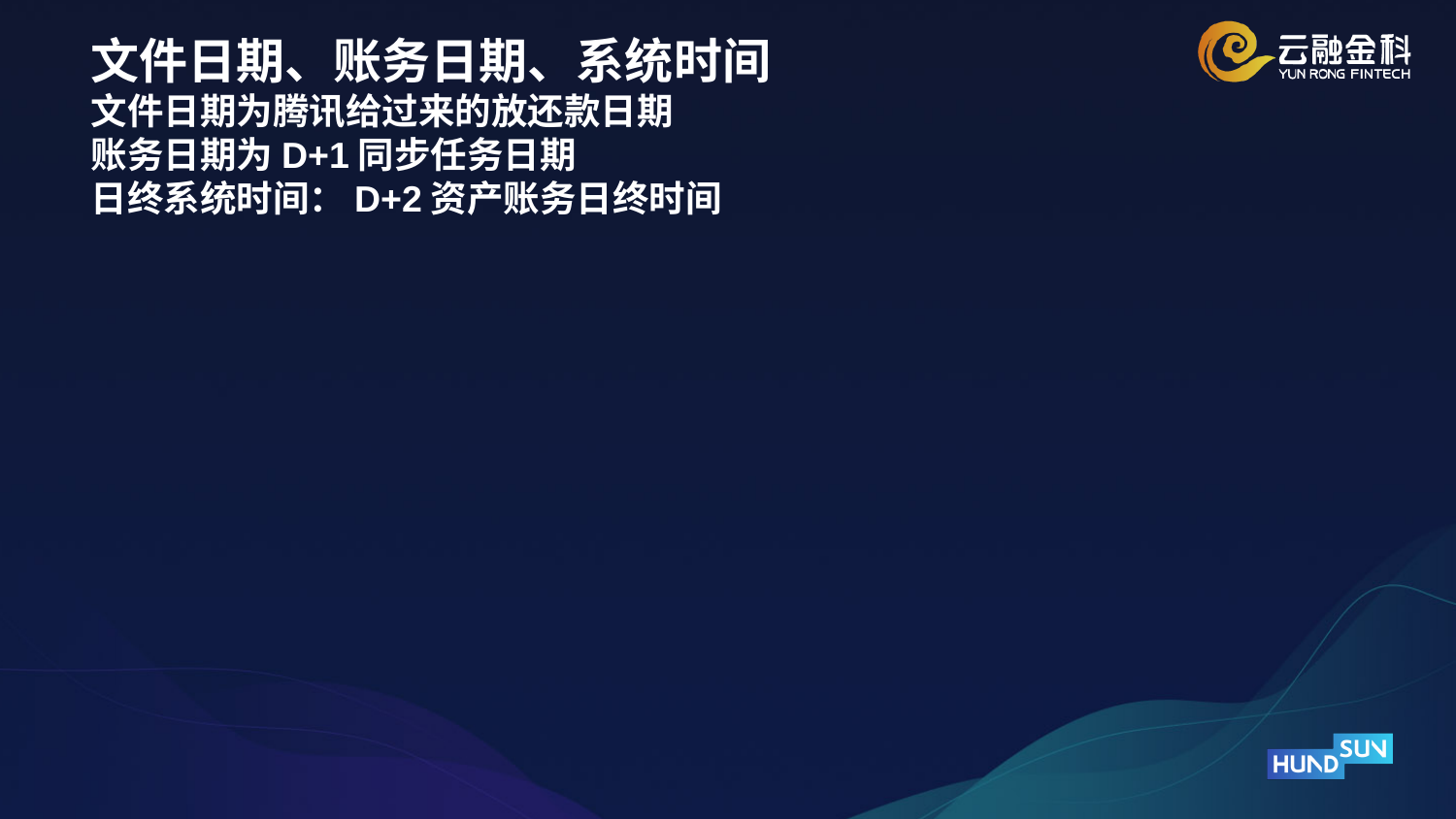

文件日期、账务日期、系统时间
文件日期为腾讯给过来的放还款日期
账务日期为D+1同步任务日期
日终系统时间：D+2资产账务日终时间